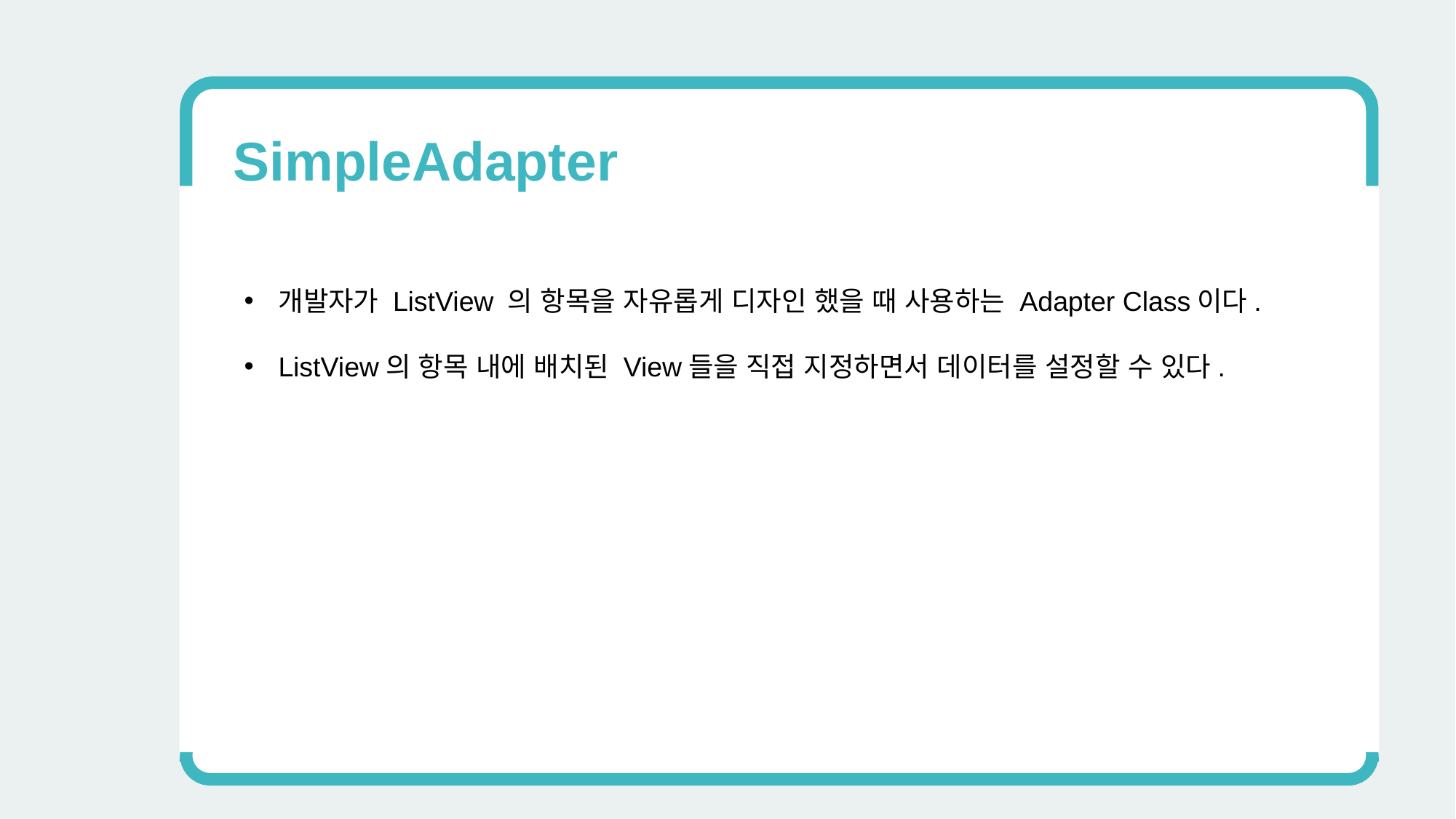

SimpleAdapter

개발자가 ListView 의 항목을 자유롭게 디자인 했을 때 사용하는 Adapter Class이다.
ListView의 항목 내에 배치된 View들을 직접 지정하면서 데이터를 설정할 수 있다.